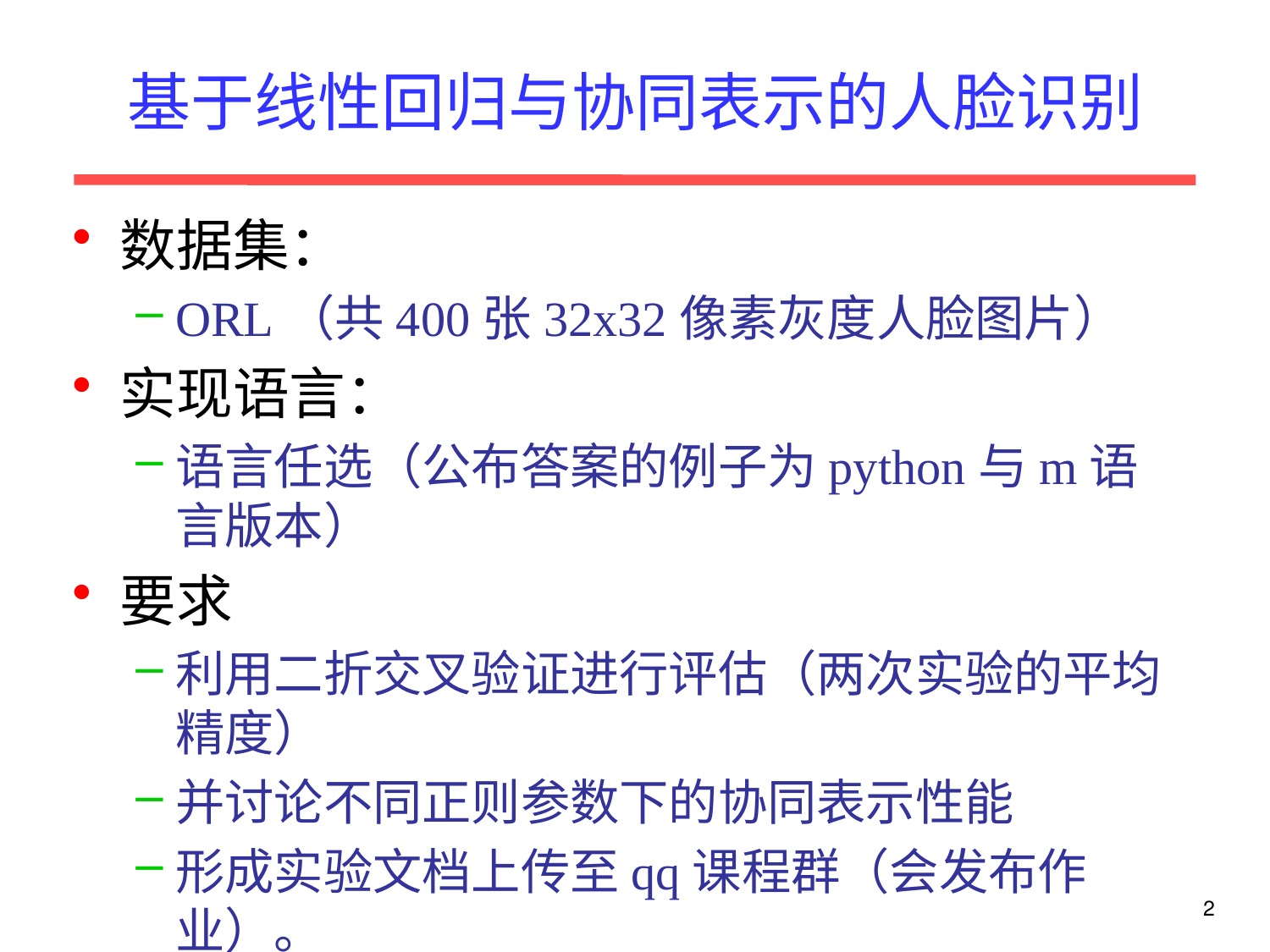

# 基于线性回归与协同表示的人脸识别
数据集：
ORL（共400张32x32像素灰度人脸图片）
实现语言：
语言任选（公布答案的例子为python与m语言版本）
要求
利用二折交叉验证进行评估（两次实验的平均精度）
并讨论不同正则参数下的协同表示性能
形成实验文档上传至qq课程群（会发布作业）。
2